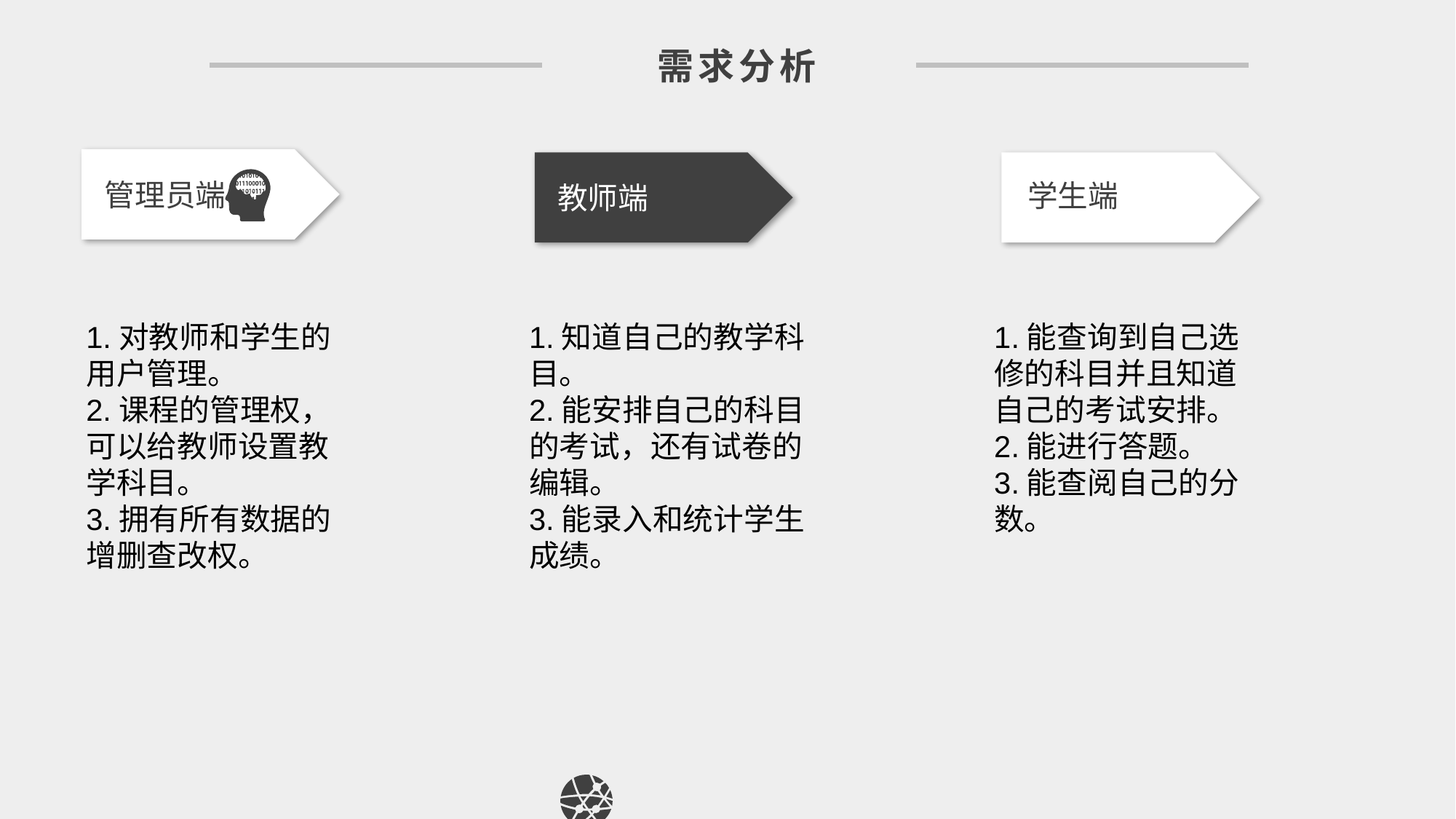

需求分析

管理员端
学生端
教师端
1.对教师和学生的用户管理。
2.课程的管理权，可以给教师设置教学科目。
3.拥有所有数据的增删查改权。
1.知道自己的教学科目。
2.能安排自己的科目的考试，还有试卷的编辑。
3.能录入和统计学生成绩。
1.能查询到自己选修的科目并且知道自己的考试安排。
2.能进行答题。
3.能查阅自己的分数。